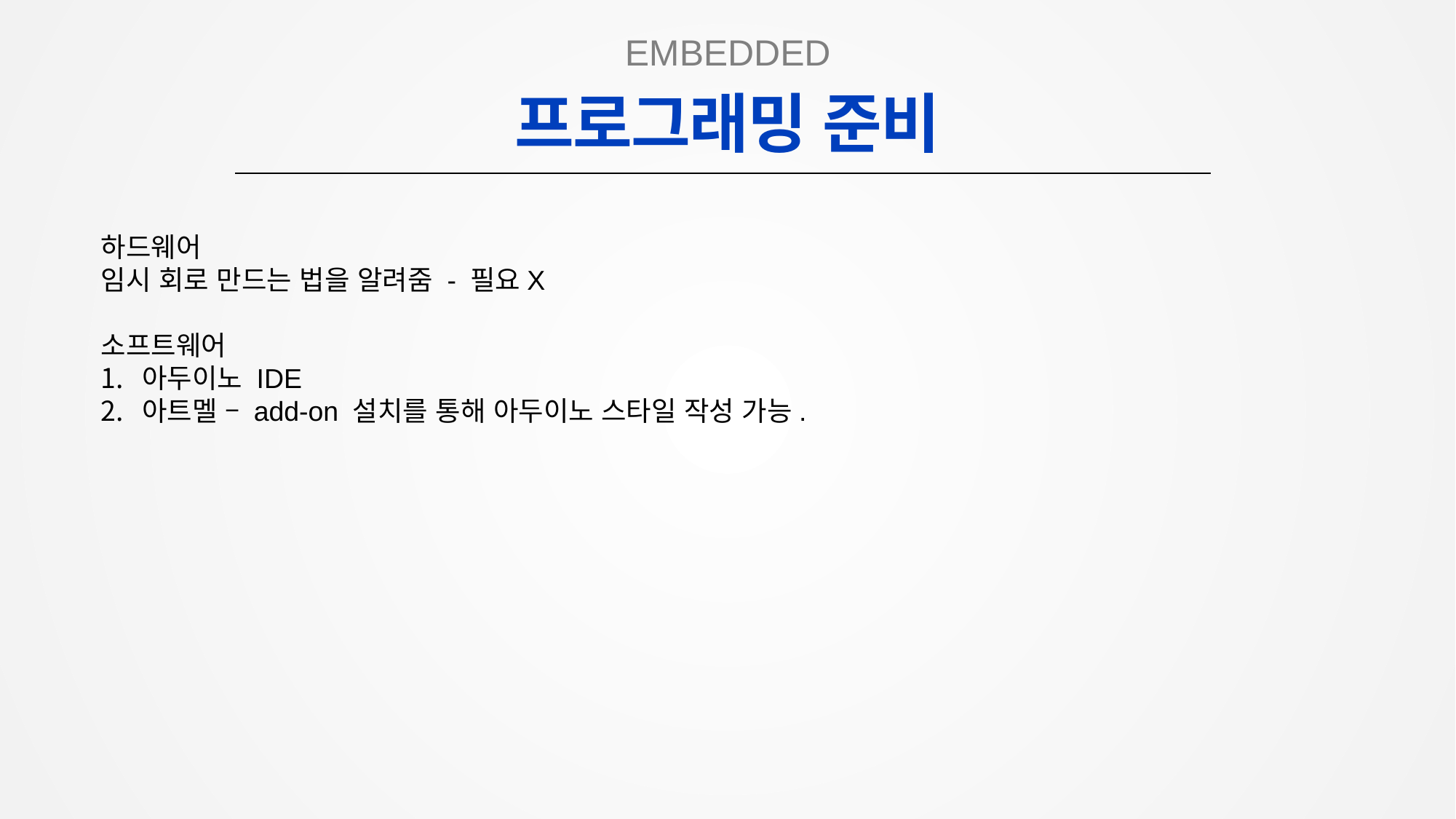

EMBEDDED
프로그래밍 준비
하드웨어
임시 회로 만드는 법을 알려줌 - 필요X

소프트웨어
아두이노 IDE
아트멜 – add-on 설치를 통해 아두이노 스타일 작성 가능.